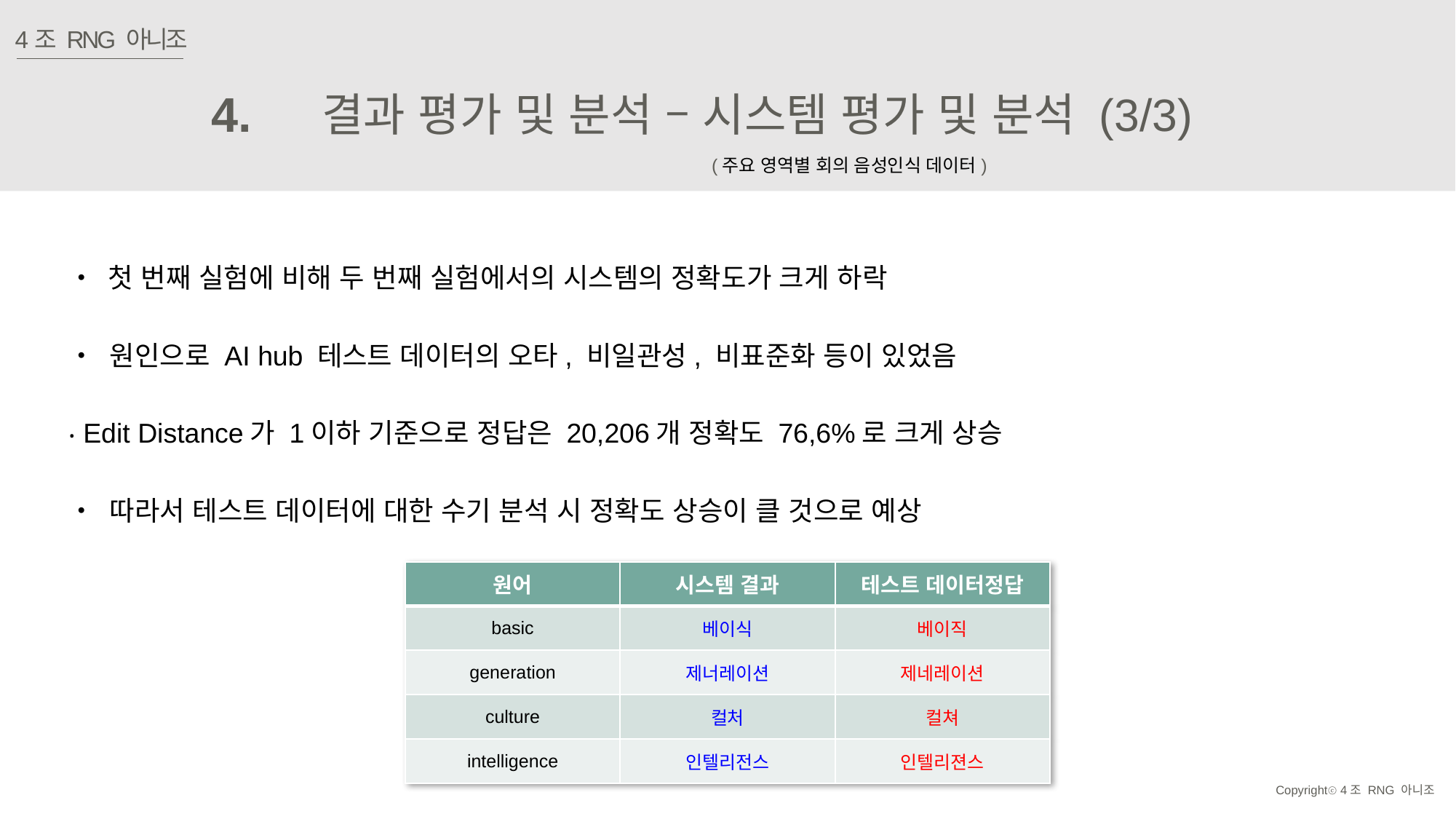

4조 RNG 아니조
4.
결과 평가 및 분석 – 시스템 평가 및 분석 (3/3)
(주요 영역별 회의 음성인식 데이터)
‧ 첫 번째 실험에 비해 두 번째 실험에서의 시스템의 정확도가 크게 하락
‧ 원인으로 AI hub 테스트 데이터의 오타, 비일관성, 비표준화 등이 있었음
‧ Edit Distance가 1이하 기준으로 정답은 20,206개 정확도 76,6%로 크게 상승
‧ 따라서 테스트 데이터에 대한 수기 분석 시 정확도 상승이 클 것으로 예상

| 원어 | 시스템 결과 | 테스트 데이터정답 |
| --- | --- | --- |
| basic | 베이식 | 베이직 |
| generation | 제너레이션 | 제네레이션 |
| culture | 컬처 | 컬쳐 |
| intelligence | 인텔리전스 | 인텔리젼스 |